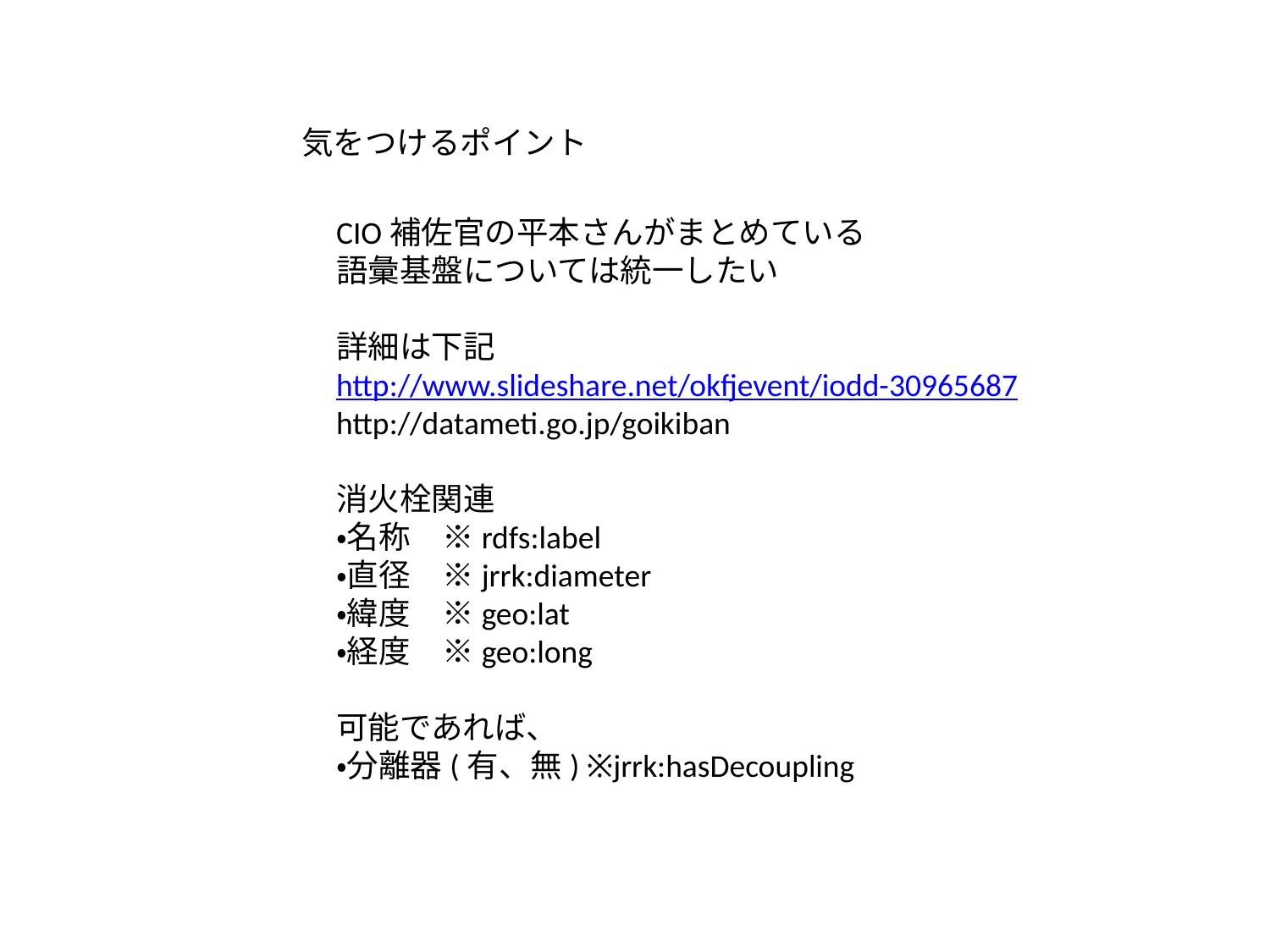

気をつけるポイント
CIO補佐官の平本さんがまとめている
語彙基盤については統一したい

詳細は下記
http://www.slideshare.net/okfjevent/iodd-30965687
http://datameti.go.jp/goikiban

消火栓関連
・名称　※rdfs:label
・直径　※jrrk:diameter
・緯度　※geo:lat
・経度　※geo:long
可能であれば、
・分離器(有、無) ※jrrk:hasDecoupling